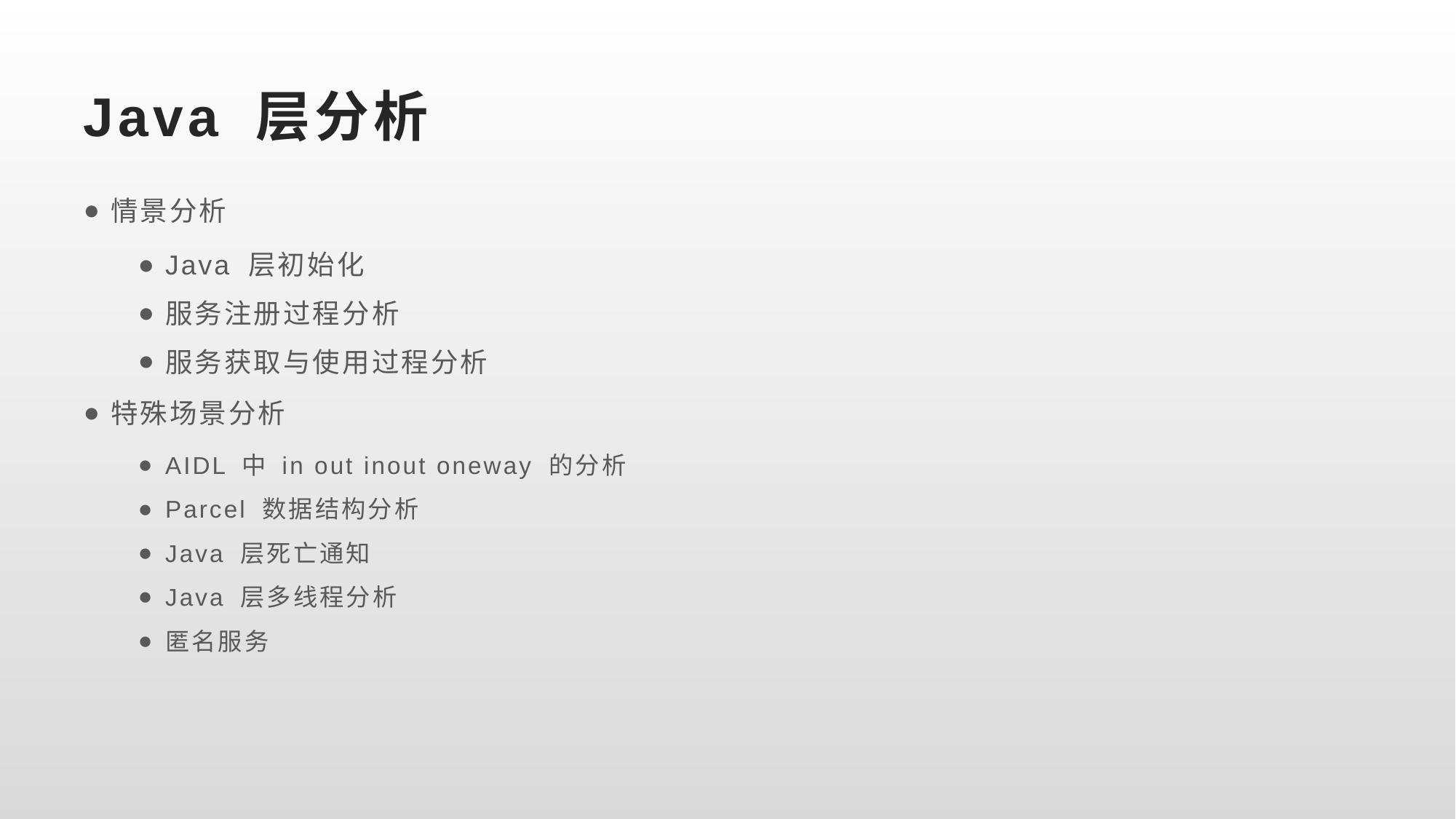

# Java 层分析
情景分析
Java 层初始化
服务注册过程分析
服务获取与使用过程分析
特殊场景分析
AIDL 中 in out inout oneway 的分析
Parcel 数据结构分析
Java 层死亡通知
Java 层多线程分析
匿名服务